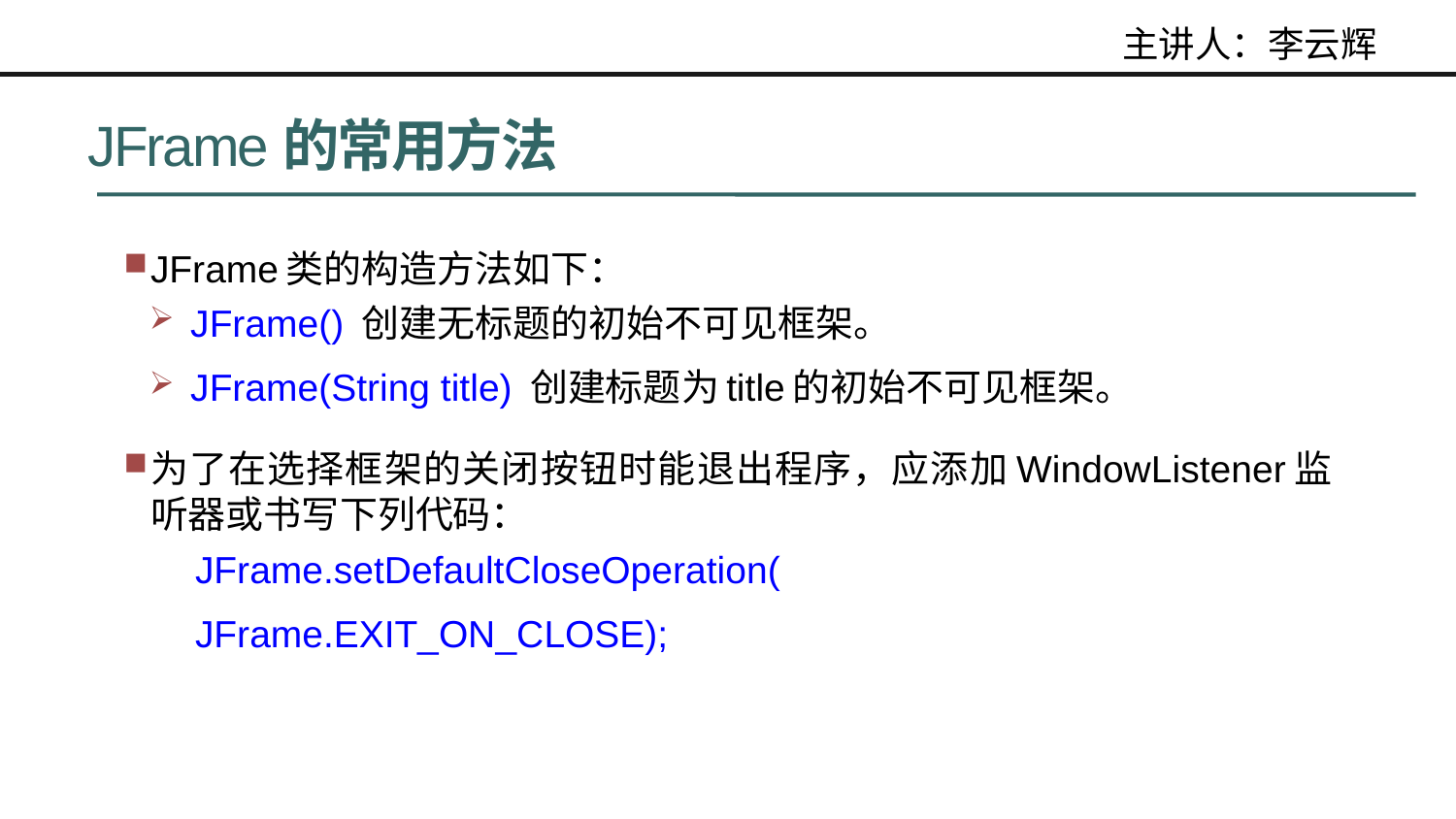

# JFrame的常用方法

JFrame类的构造方法如下：
JFrame() 创建无标题的初始不可见框架。
JFrame(String title) 创建标题为title的初始不可见框架。
为了在选择框架的关闭按钮时能退出程序，应添加WindowListener监听器或书写下列代码：
   JFrame.setDefaultCloseOperation(
   JFrame.EXIT_ON_CLOSE);